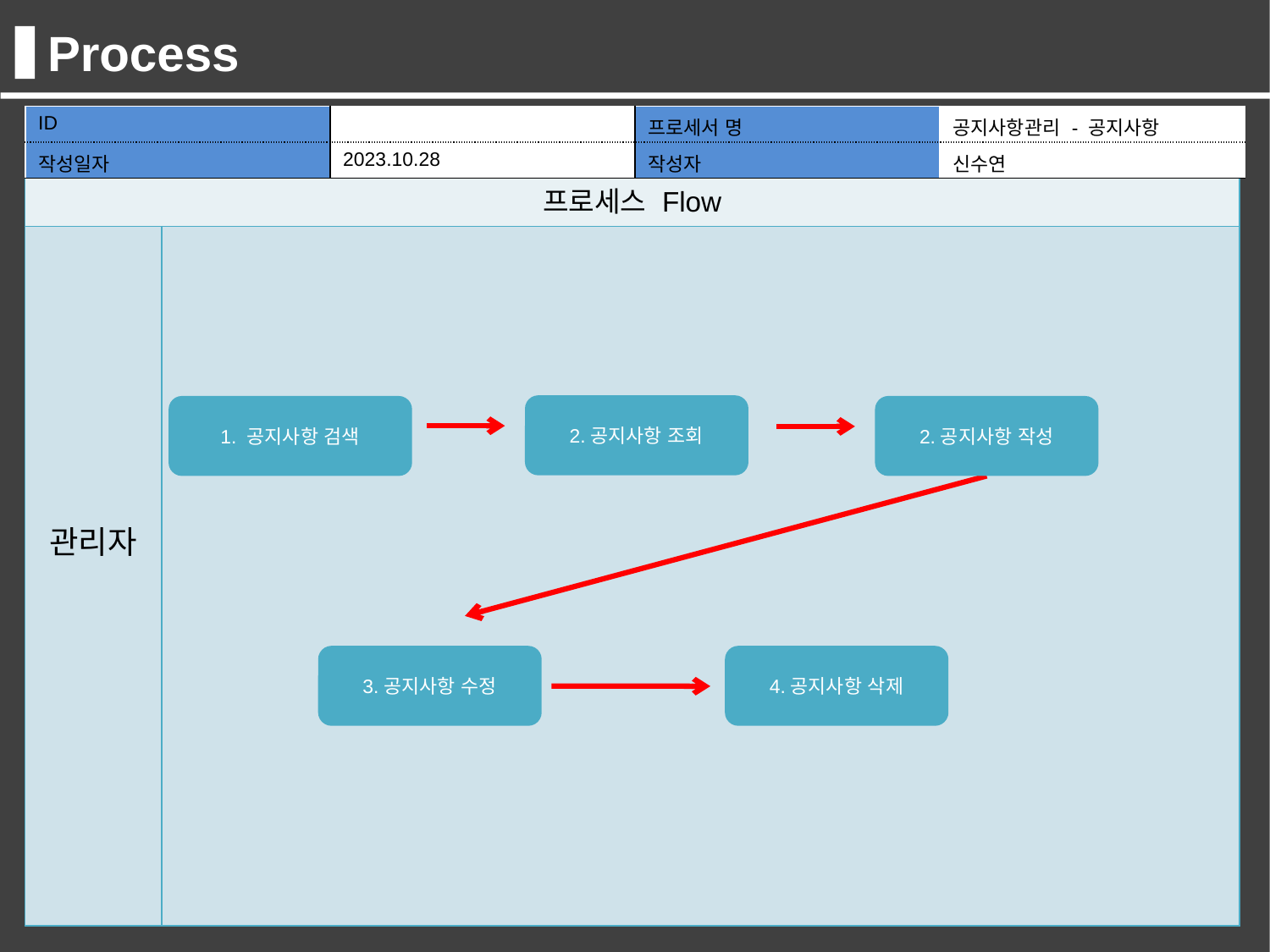

Process

| ID |  | 프로세서 명 | 공지사항관리 - 공지사항 |
| --- | --- | --- | --- |
| 작성일자 | 2023.10.28 | 작성자 | 신수연 |
| 프로세스 Flow |  |
| --- | --- |
| 관리자 |  |
2.공지사항 조회
1. 공지사항 검색
2.공지사항 작성
3.공지사항 수정
4.공지사항 삭제